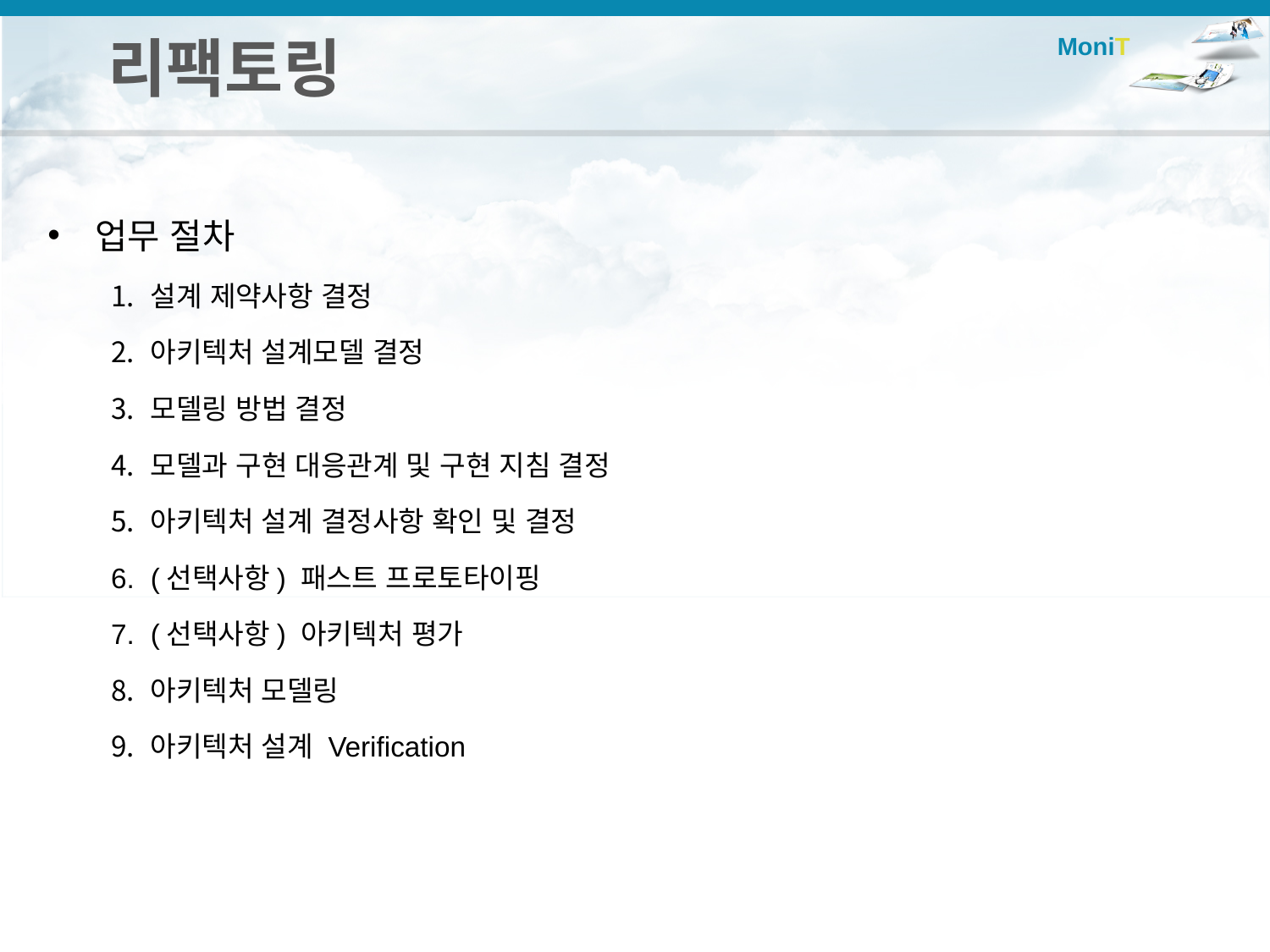

# 리팩토링
업무 절차
설계 제약사항 결정
아키텍처 설계모델 결정
모델링 방법 결정
모델과 구현 대응관계 및 구현 지침 결정
아키텍처 설계 결정사항 확인 및 결정
(선택사항) 패스트 프로토타이핑
(선택사항) 아키텍처 평가
아키텍처 모델링
아키텍처 설계 Verification